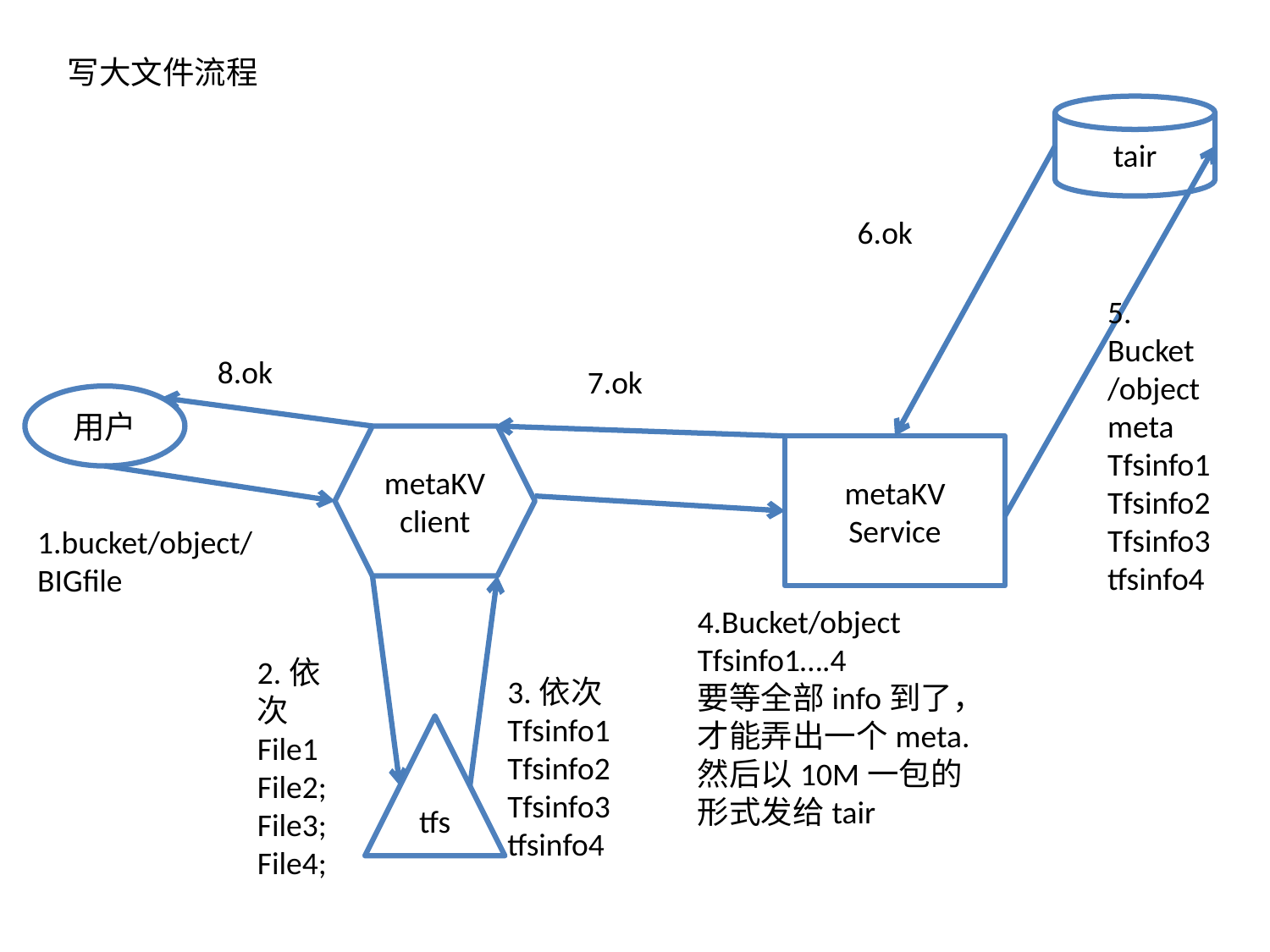

写大文件流程
tair
6.ok
5.
Bucket
/object meta
Tfsinfo1
Tfsinfo2
Tfsinfo3
tfsinfo4
8.ok
7.ok
用户
metaKV
client
metaKV
Service
1.bucket/object/ BIGfile
4.Bucket/object
Tfsinfo1….4
要等全部info到了，才能弄出一个meta.
然后以10M一包的形式发给tair
2.依次
File1
File2;
File3;
File4;
3.依次
Tfsinfo1
Tfsinfo2
Tfsinfo3
tfsinfo4
tfs